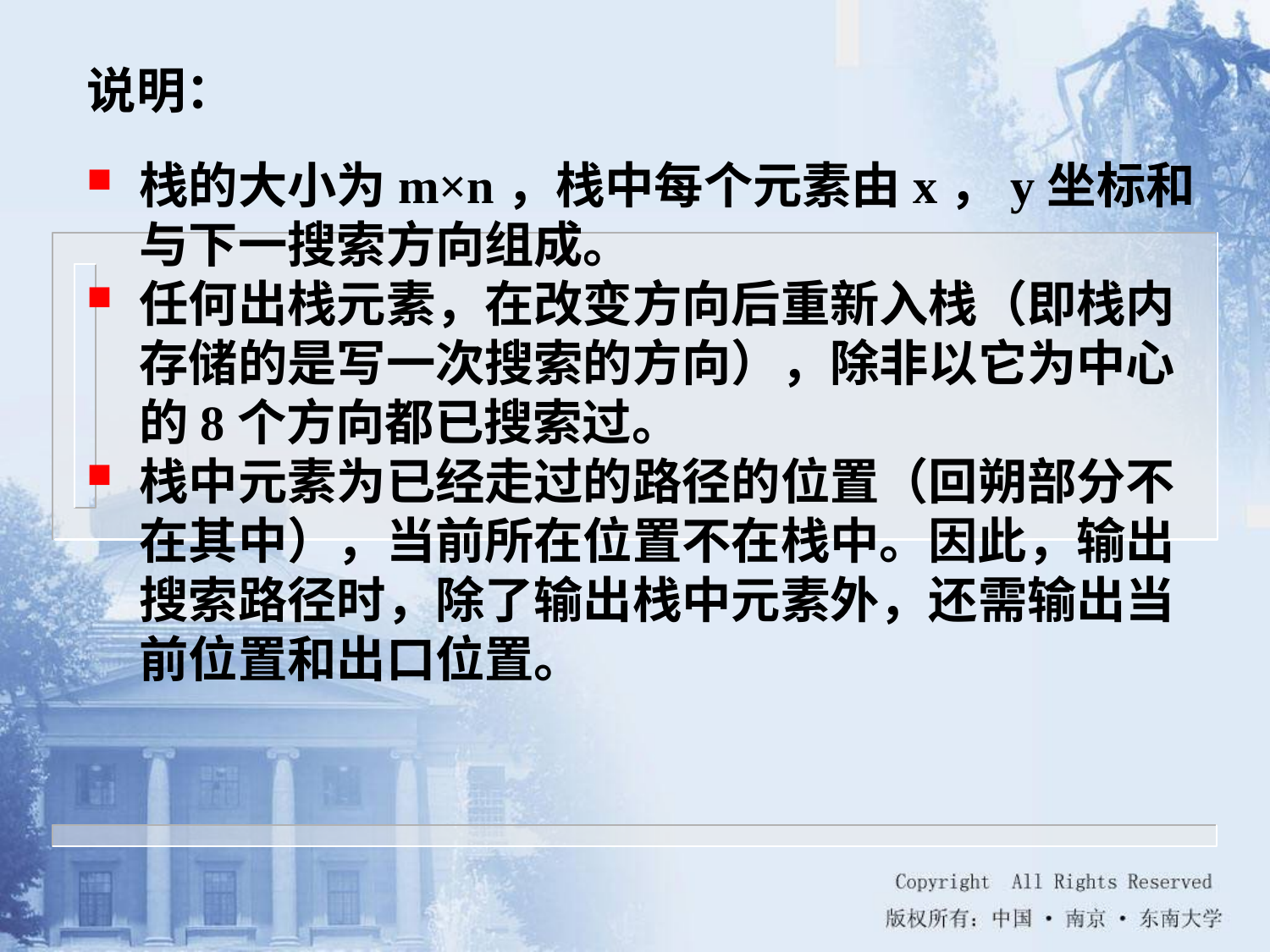

说明：
栈的大小为m×n，栈中每个元素由x，y坐标和与下一搜索方向组成。
任何出栈元素，在改变方向后重新入栈（即栈内存储的是写一次搜索的方向），除非以它为中心的8个方向都已搜索过。
栈中元素为已经走过的路径的位置（回朔部分不在其中），当前所在位置不在栈中。因此，输出搜索路径时，除了输出栈中元素外，还需输出当前位置和出口位置。